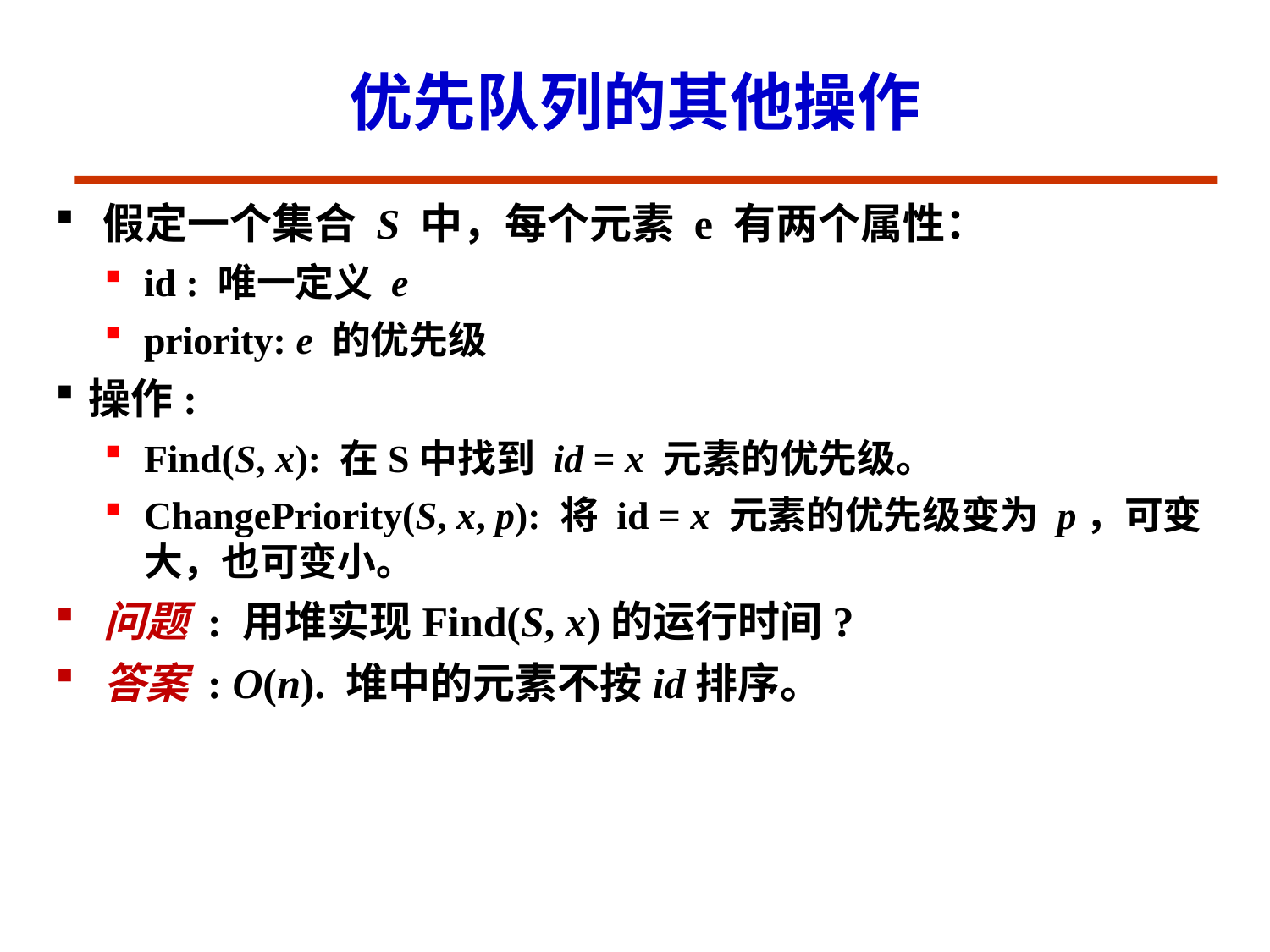

# 优先队列的其他操作
假定一个集合 S 中，每个元素 e 有两个属性：
id : 唯一定义 e
priority: e 的优先级
操作:
Find(S, x): 在S中找到 id = x 元素的优先级。
ChangePriority(S, x, p): 将 id = x 元素的优先级变为 p，可变大，也可变小。
问题 : 用堆实现Find(S, x)的运行时间?
答案 : O(n). 堆中的元素不按id排序。